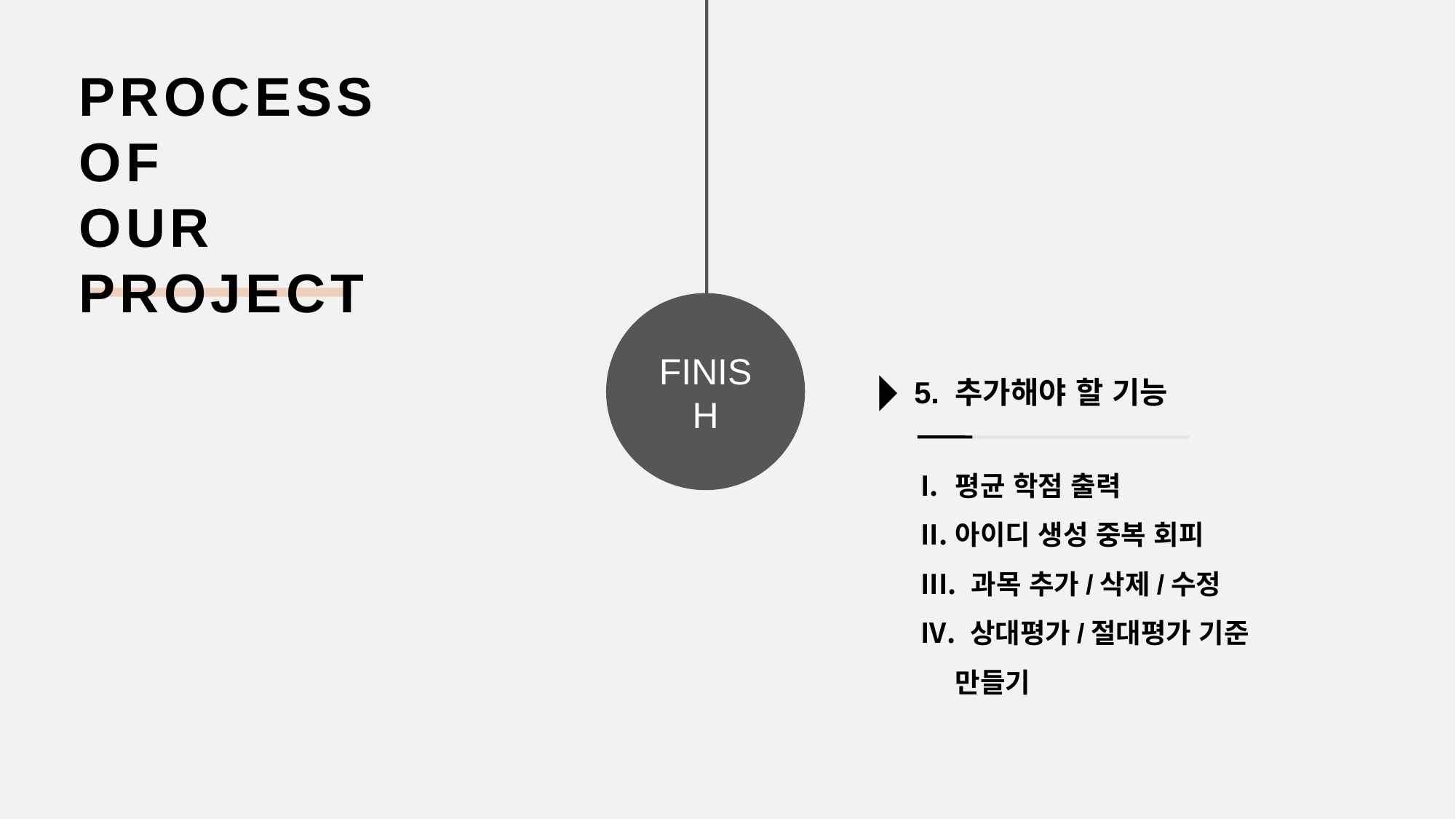

FINISH
PROCESS
OF
OUR
PROJECT

5. 추가해야 할 기능

평균 학점 출력
아이디 생성 중복 회피
 과목 추가/삭제/수정
 상대평가/절대평가 기준   만들기